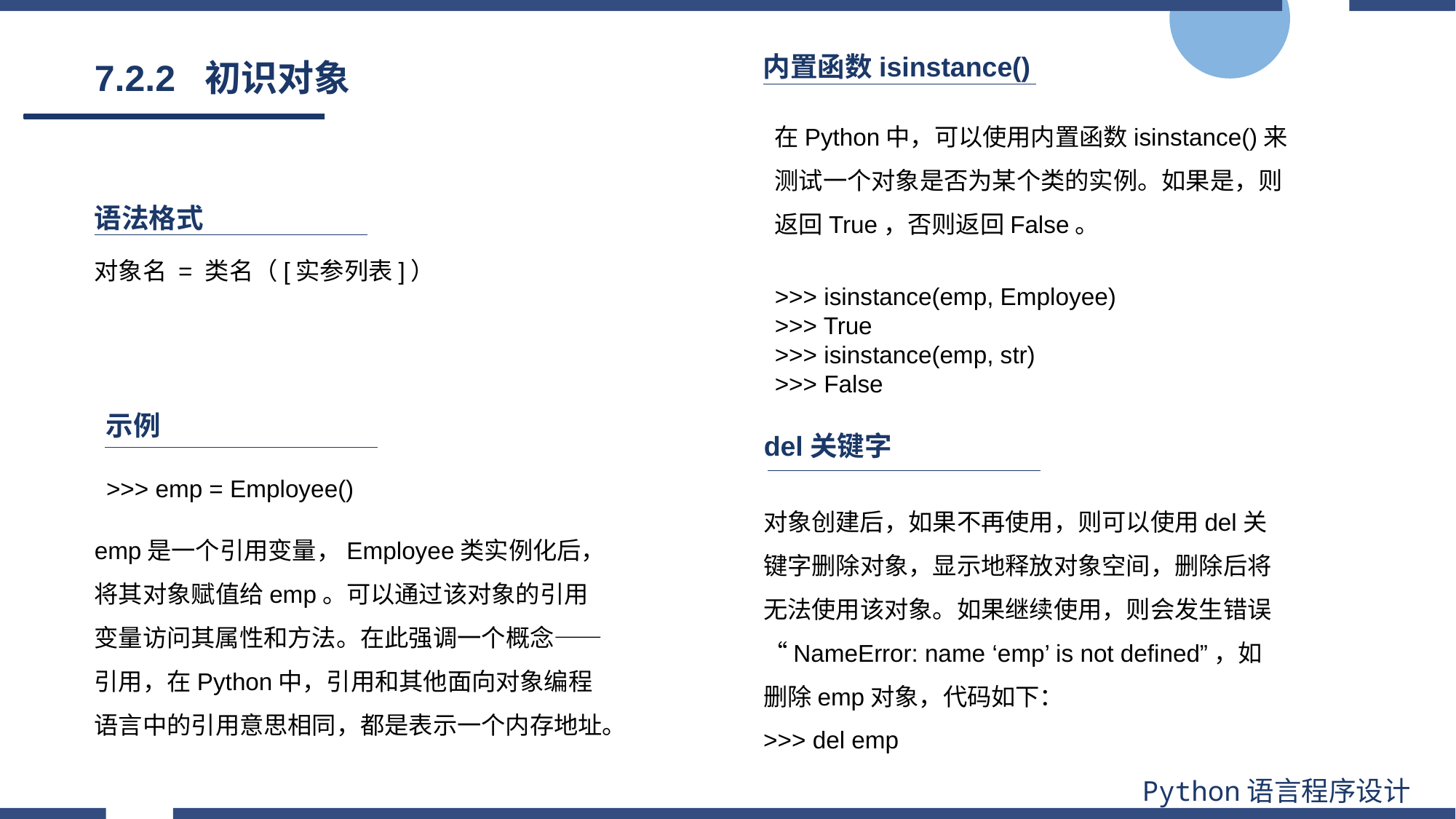

内置函数isinstance()
# 7.2.2  初识对象
在Python中，可以使用内置函数isinstance()来测试一个对象是否为某个类的实例。如果是，则返回True，否则返回False。

>>> isinstance(emp, Employee)
>>> True
>>> isinstance(emp, str)
>>> False
语法格式
对象名 = 类名（[实参列表]）
示例
del关键字
>>> emp = Employee()
对象创建后，如果不再使用，则可以使用del关键字删除对象，显示地释放对象空间，删除后将无法使用该对象。如果继续使用，则会发生错误“NameError: name ‘emp’ is not defined”，如删除emp对象，代码如下：
>>> del emp
emp是一个引用变量，Employee类实例化后，将其对象赋值给emp。可以通过该对象的引用变量访问其属性和方法。在此强调一个概念——引用，在Python中，引用和其他面向对象编程语言中的引用意思相同，都是表示一个内存地址。